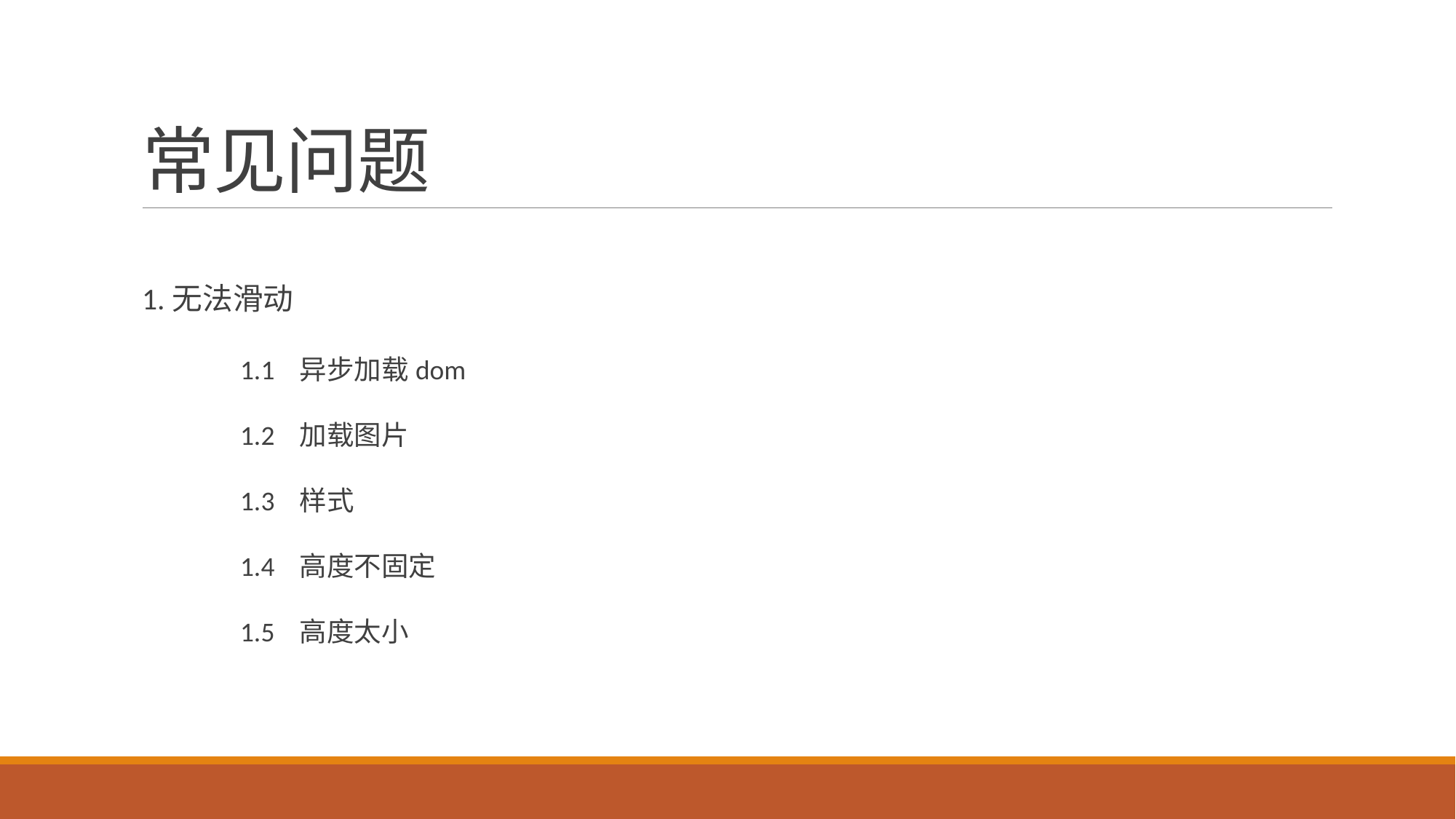

# 常见问题

1.无法滑动

	1.1   异步加载dom

	1.2   加载图片

	1.3   样式

	1.4   高度不固定

	1.5   高度太小